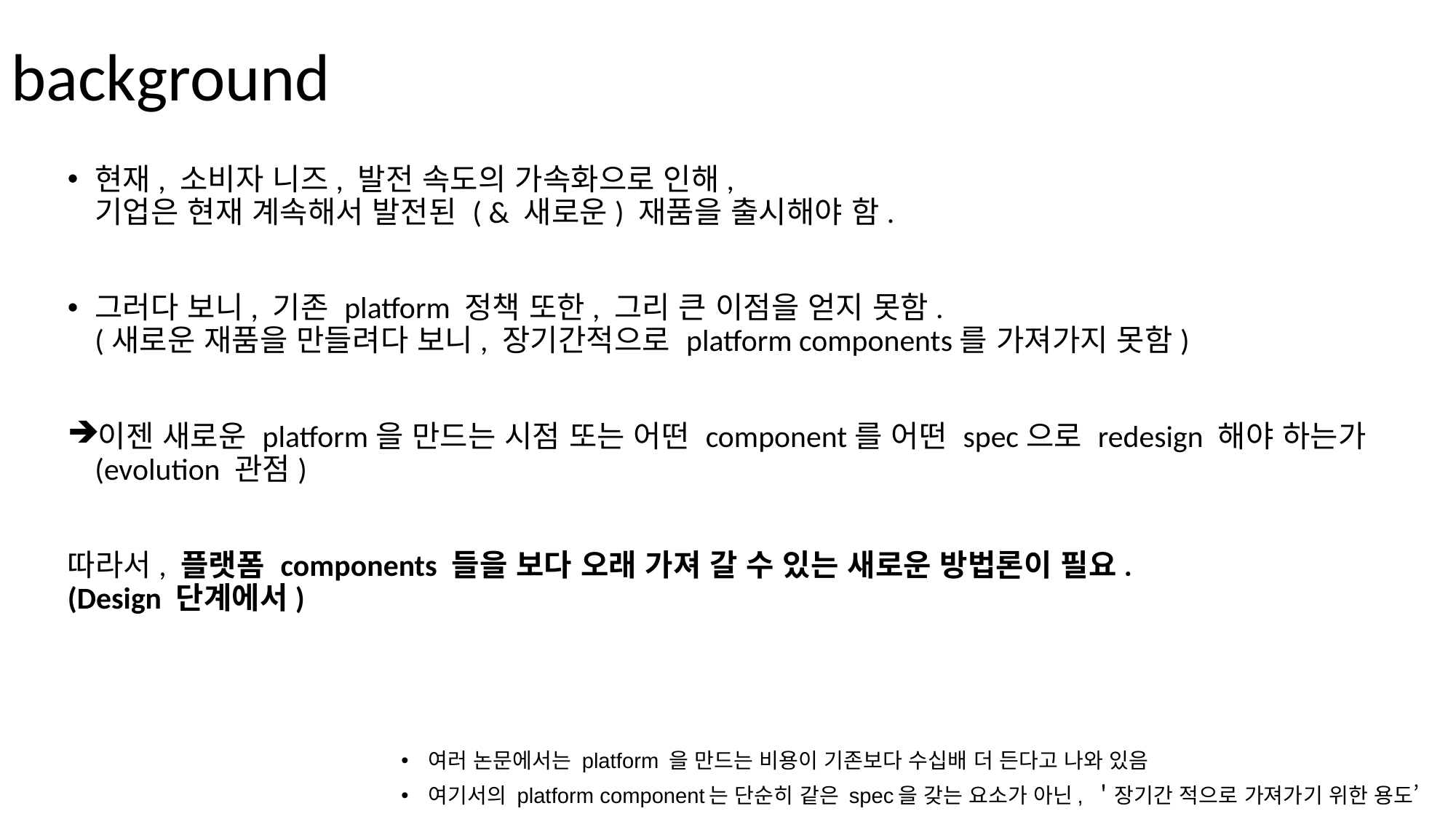

# background
현재, 소비자 니즈, 발전 속도의 가속화으로 인해,
기업은 현재 계속해서 발전된 ( & 새로운) 재품을 출시해야 함.

그러다 보니, 기존 platform 정책 또한, 그리 큰 이점을 얻지 못함.
(새로운 재품을 만들려다 보니, 장기간적으로 platform components를 가져가지 못함)

이젠 새로운 platform을 만드는 시점 또는 어떤 component를 어떤 spec으로 redesign 해야 하는가 (evolution 관점)

따라서, 플랫폼 components 들을 보다 오래 가져 갈 수 있는 새로운 방법론이 필요.
(Design 단계에서)
여러 논문에서는 platform 을 만드는 비용이 기존보다 수십배 더 든다고 나와 있음
여기서의 platform component는 단순히 같은 spec을 갖는 요소가 아닌, ＇장기간 적으로 가져가기 위한 용도’